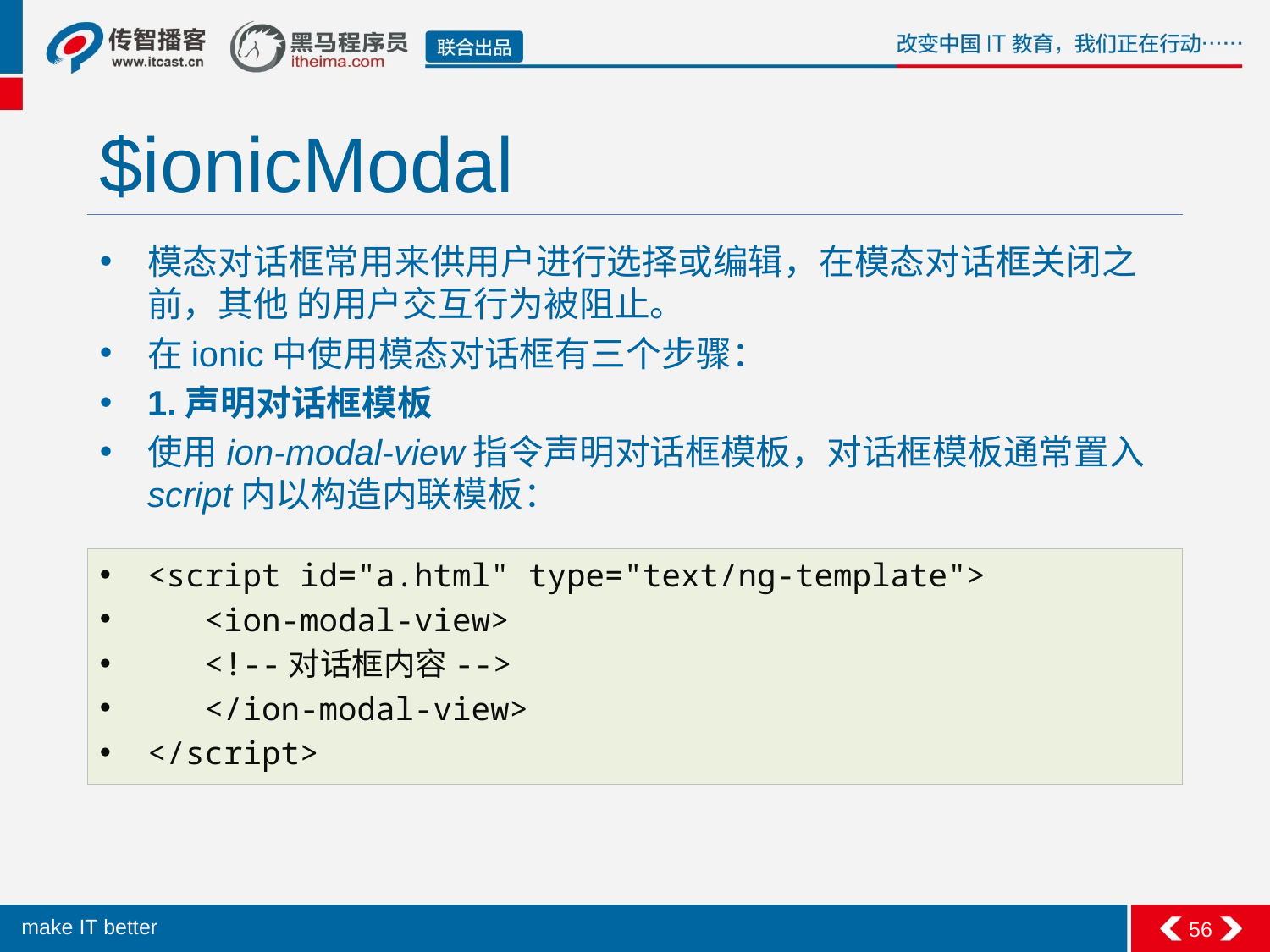

# $ionicModal
模态对话框常用来供用户进行选择或编辑，在模态对话框关闭之前，其他 的用户交互行为被阻止。
在ionic中使用模态对话框有三个步骤：
1.声明对话框模板
使用ion-modal-view指令声明对话框模板，对话框模板通常置入 script内以构造内联模板：

<script id="a.html" type="text/ng-template">
   <ion-modal-view>
   <!--对话框内容-->
   </ion-modal-view>
</script>
56

make IT better